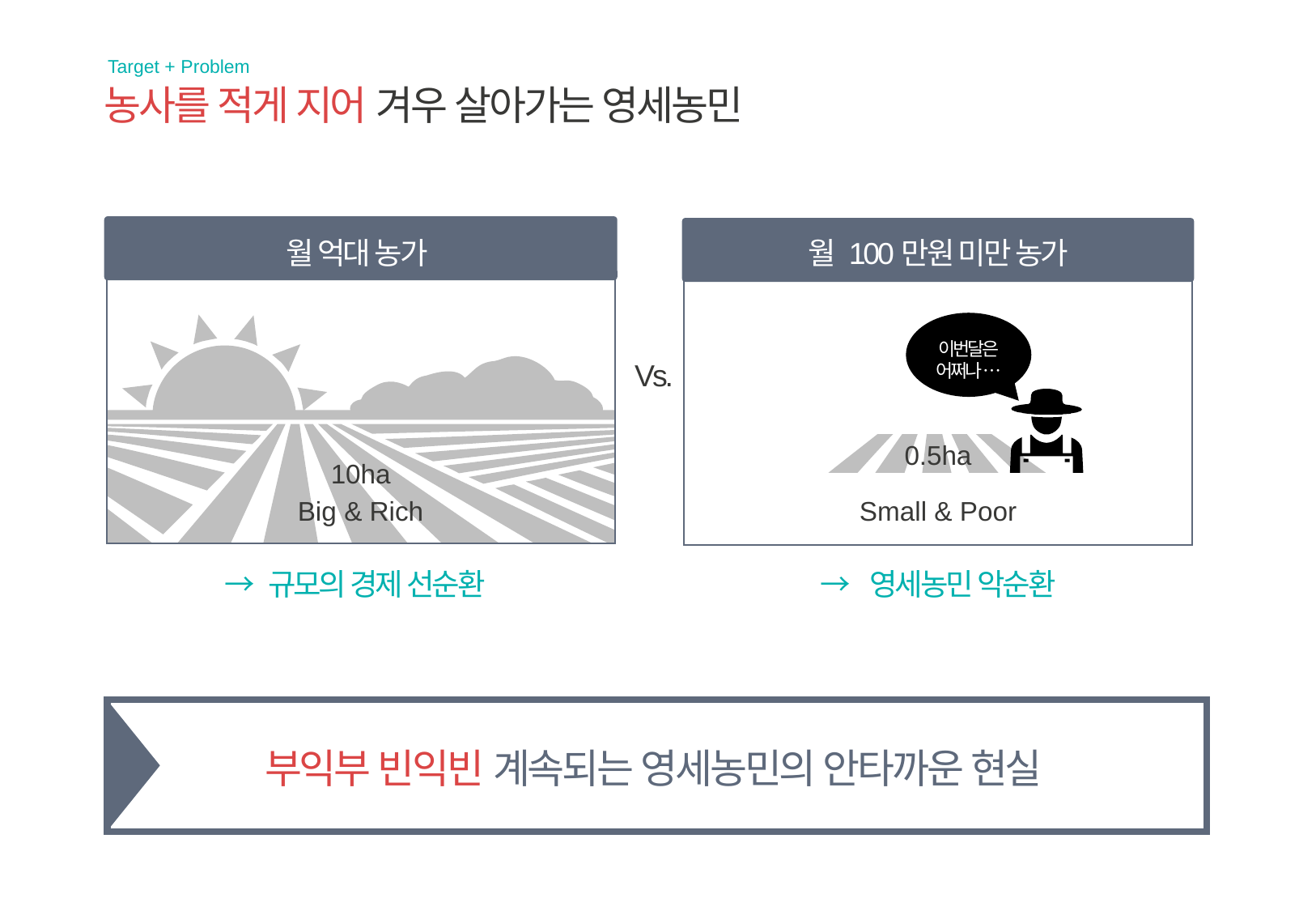

Target + Problem
농사를 적게 지어 겨우 살아가는 영세농민
그들의 문제

월 억대 농가
월 100만원 미만 농가

이번달은
어쩌나…
Vs.

0.5ha

10ha
Big & Rich
Small & Poor
→ 규모의 경제 선순환
→  영세농민 악순환

부익부 빈익빈 계속되는 영세농민의 안타까운 현실